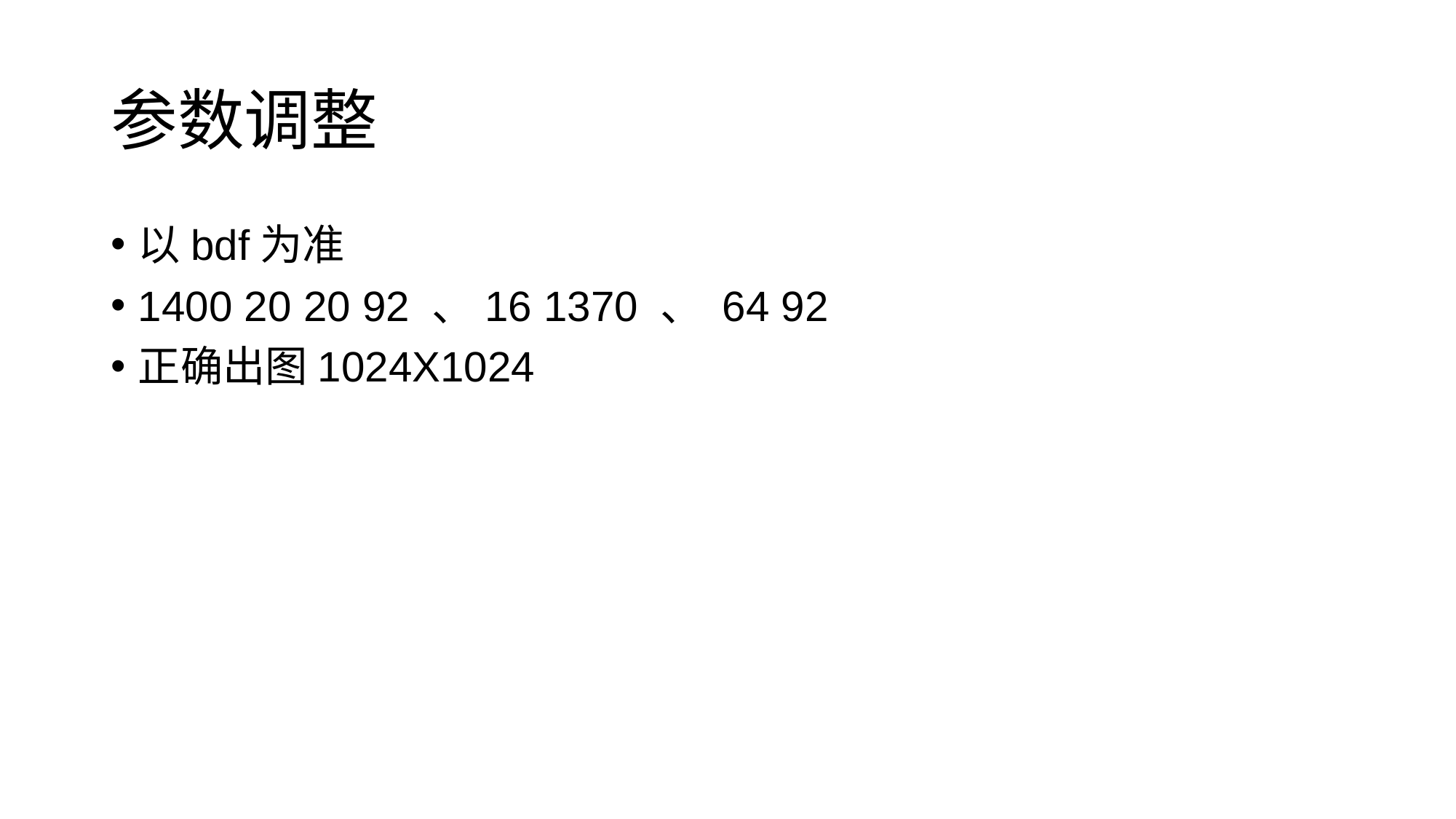

# 参数调整
以bdf为准
1400 20 20 92 、16 1370 、 64 92
正确出图1024X1024